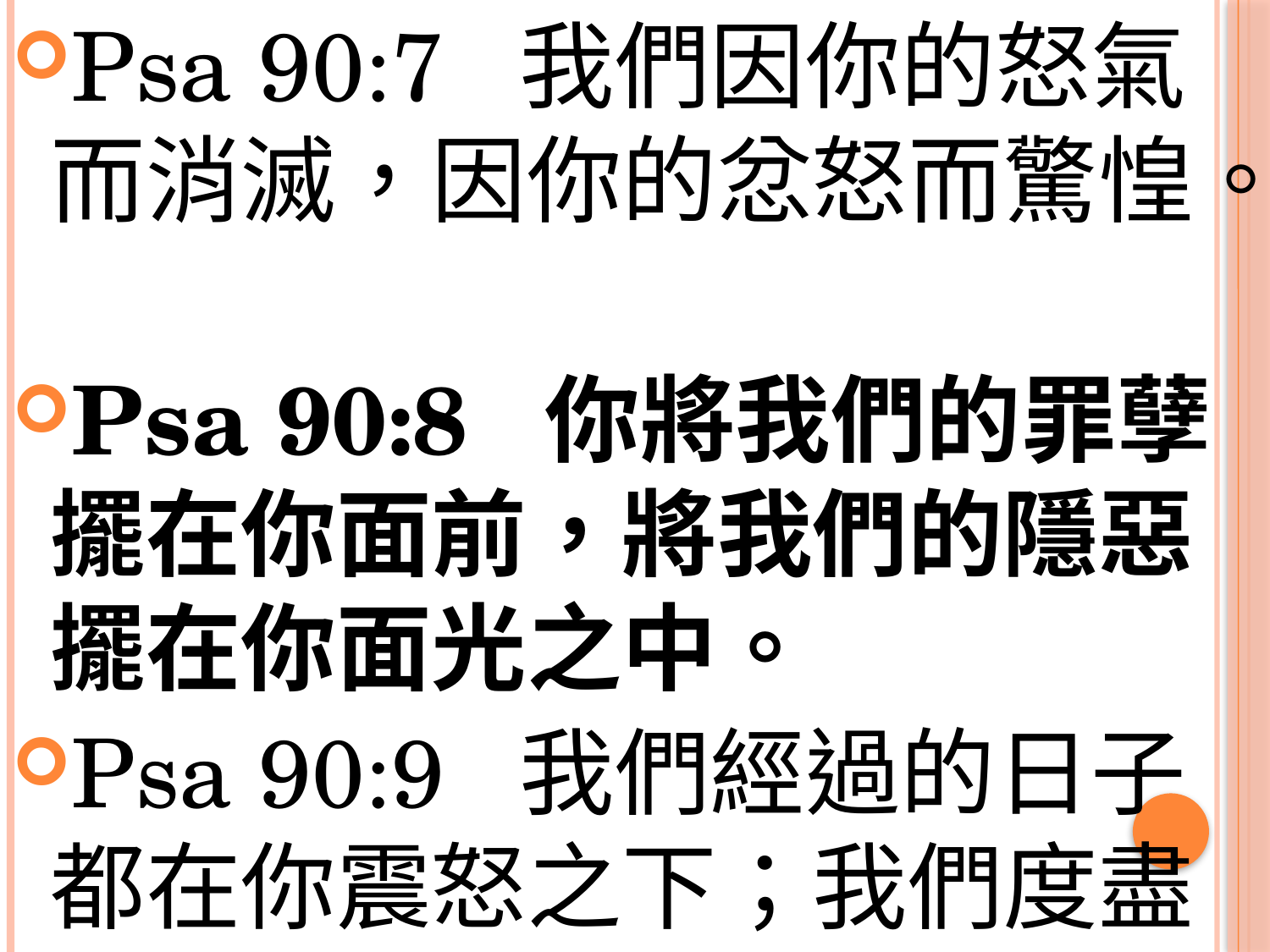

Psa 90:7  我們因你的怒氣而消滅，因你的忿怒而驚惶。
Psa 90:8  你將我們的罪孽擺在你面前，將我們的隱惡擺在你面光之中。
Psa 90:9  我們經過的日子都在你震怒之下；我們度盡的年歲好像一聲歎息。